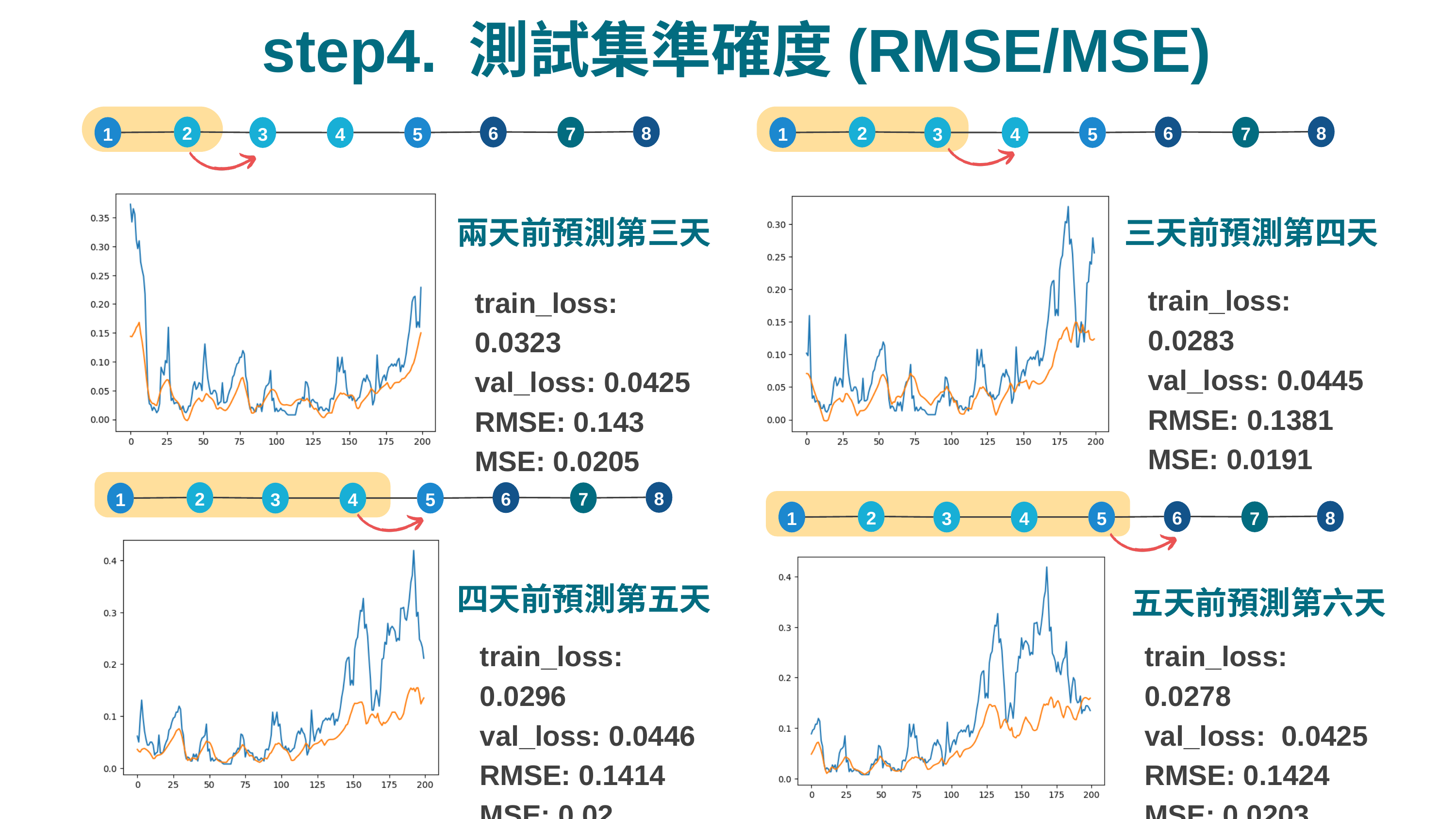

step4. 測試集準確度(RMSE/MSE)

8

8

2

6

2

6

7

7

1

3

4

5

1

3

4

5

兩天前預測第三天
三天前預測第四天
train_loss: 0.0283
val_loss: 0.0445
RMSE: 0.1381
MSE: 0.0191
train_loss: 0.0323
val_loss: 0.0425
RMSE: 0.143
MSE: 0.0205

8

2

6

7

1

3

4

5

8

2

6

7

1

3

4

5

四天前預測第五天
五天前預測第六天
train_loss: 0.0296
val_loss: 0.0446
RMSE: 0.1414
MSE: 0.02
train_loss: 0.0278
val_loss:  0.0425
RMSE: 0.1424
MSE: 0.0203